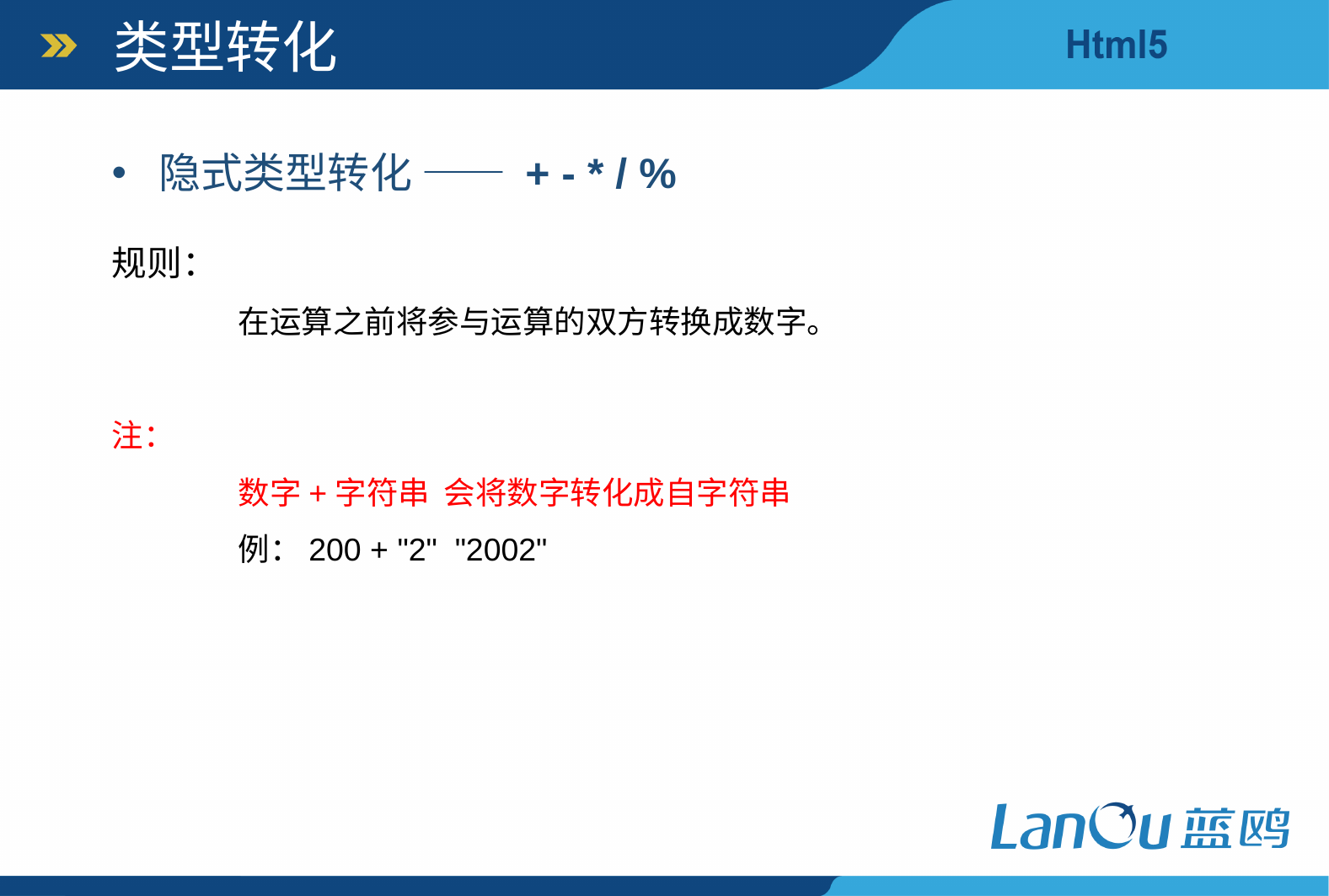

类型转化
隐式类型转化 —— + - * / %

规则：
	在运算之前将参与运算的双方转换成数字。

注：
	数字+字符串  会将数字转化成自字符串
	例：200 + "2"  "2002"